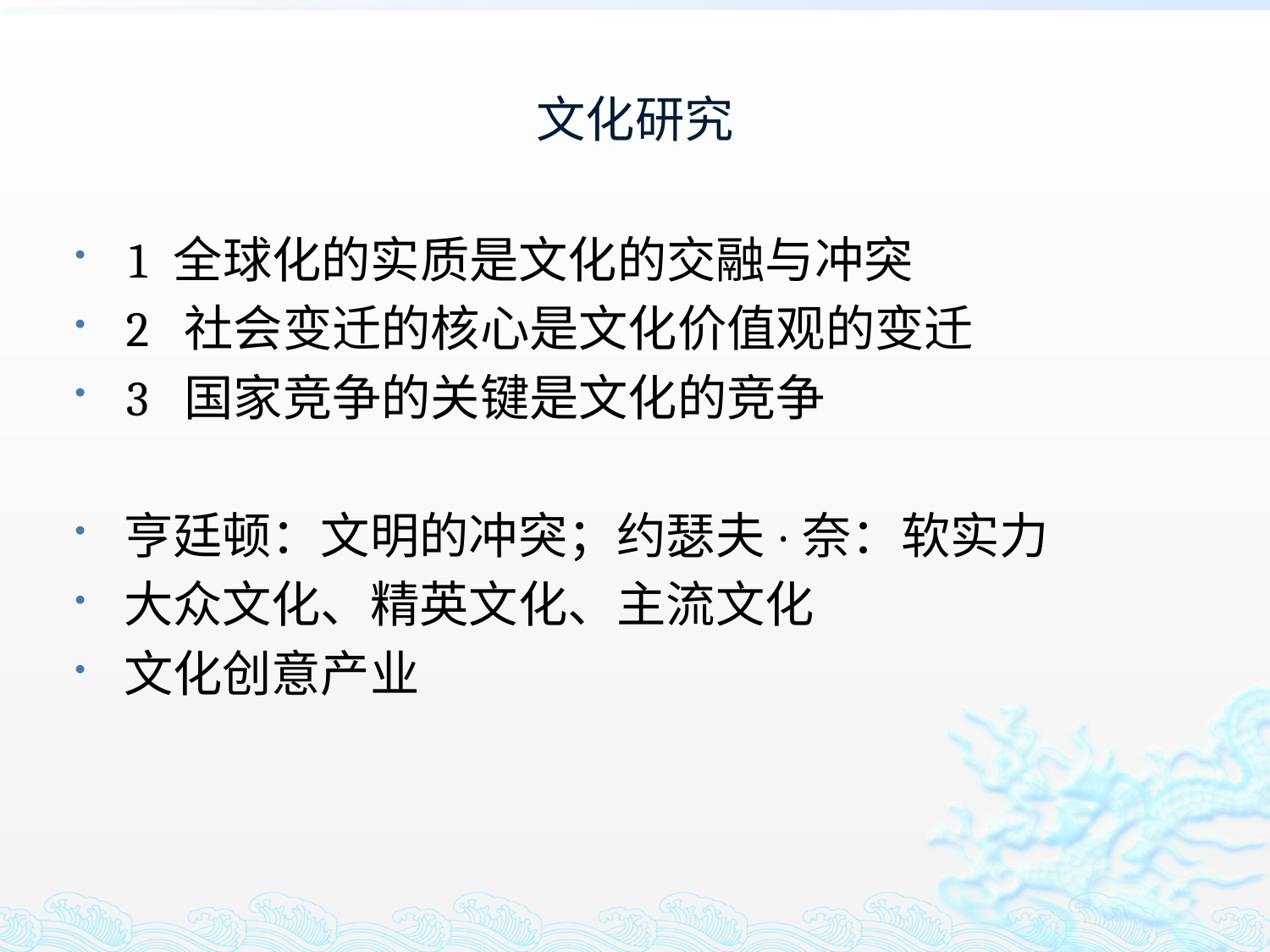

# 文化研究
1 全球化的实质是文化的交融与冲突
2  社会变迁的核心是文化价值观的变迁
3  国家竞争的关键是文化的竞争

亨廷顿：文明的冲突；约瑟夫·奈：软实力
大众文化、精英文化、主流文化
文化创意产业